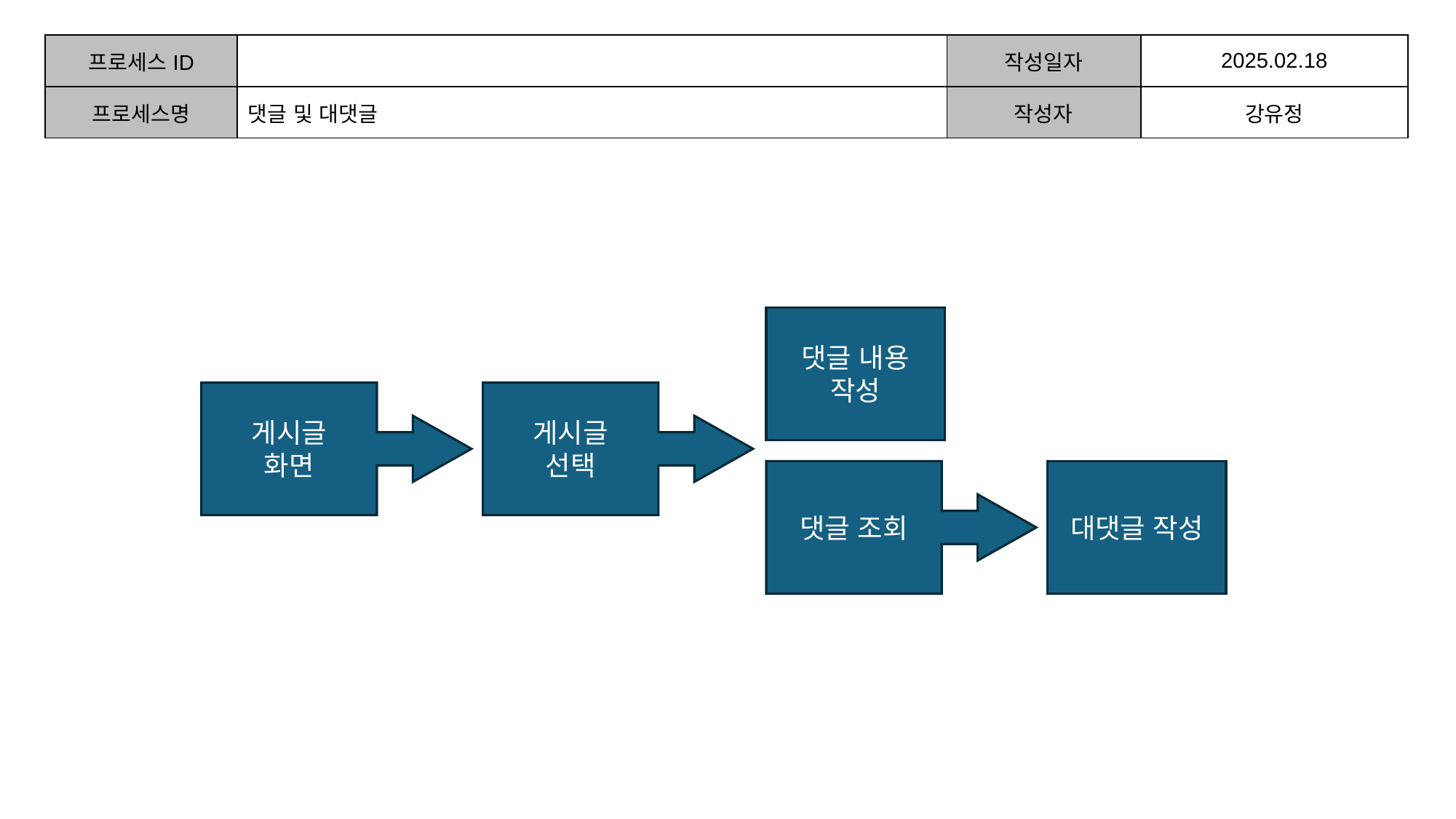

| 프로세스ID |  | 작성일자 | 2025.02.18 |
| --- | --- | --- | --- |
| 프로세스명 | 댓글 및 대댓글 | 작성자 | 강유정 |
|  |  |  |  |
댓글 내용
작성
게시글
화면
게시글
선택
댓글 조회
대댓글 작성